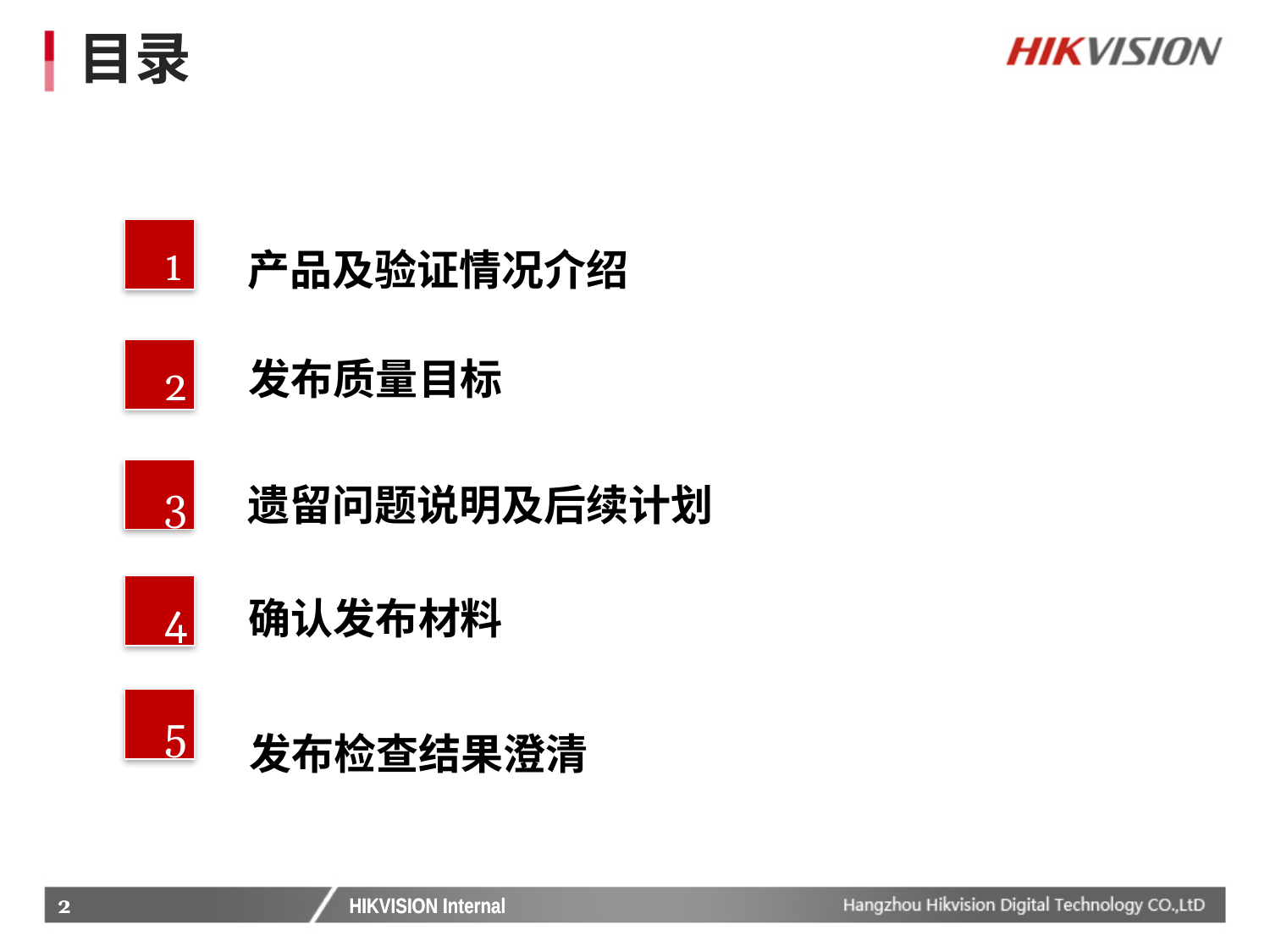

目录

产品及验证情况介绍

1

2
发布质量目标

3
遗留问题说明及后续计划

4
确认发布材料
发布检查结果澄清

5
2
2
HIKVISION Internal
HIKVISION Internal